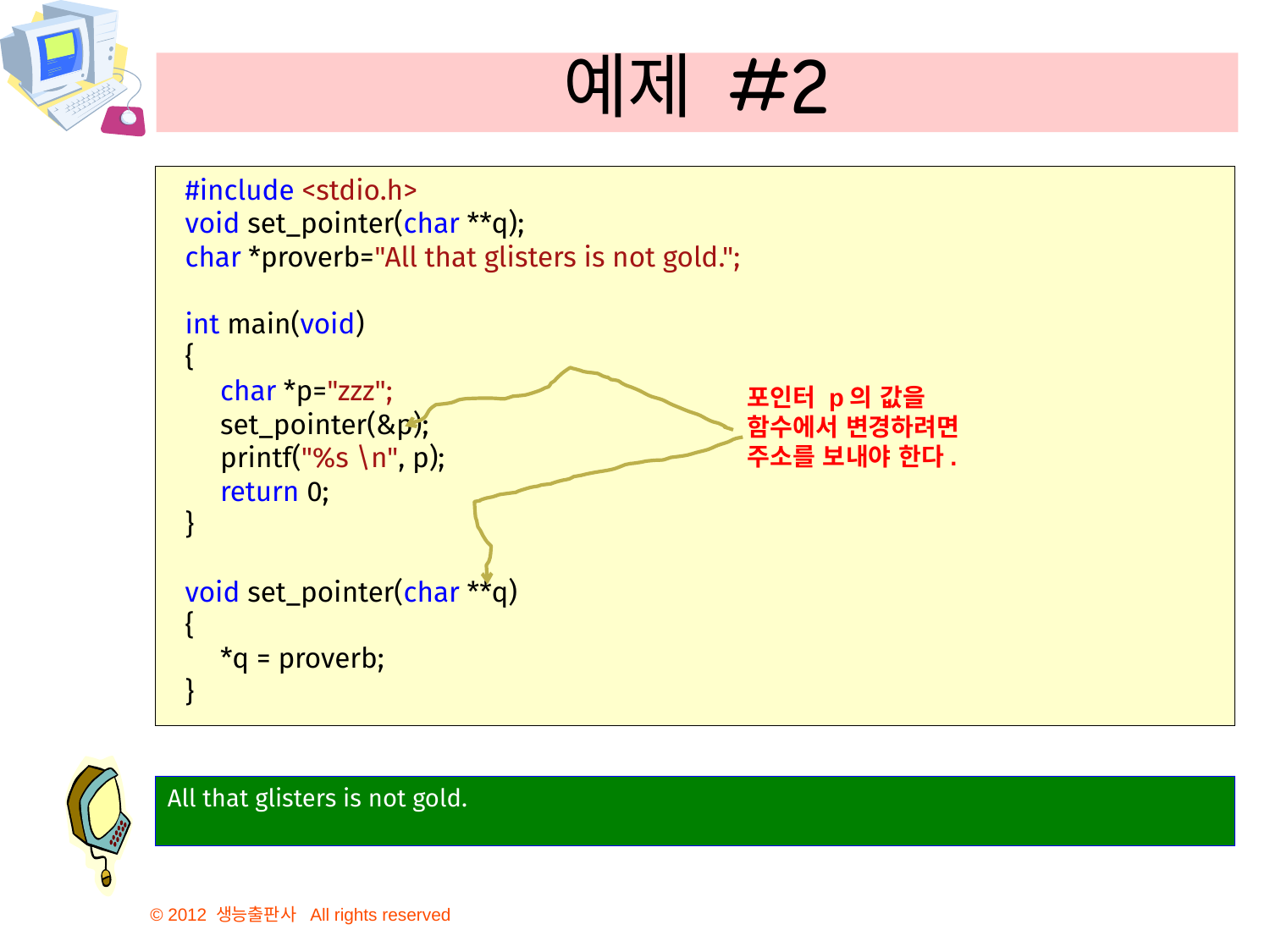

# 예제 #2
#include <stdio.h>
void set_pointer(char **q);
char *proverb="All that glisters is not gold.";

int main(void)
{
	char *p="zzz";
	set_pointer(&p);
	printf("%s \n", p);
	return 0;
}

void set_pointer(char **q)
{
	*q = proverb;
}

포인터 p의 값을 함수에서 변경하려면 주소를 보내야 한다.

All that glisters is not gold.